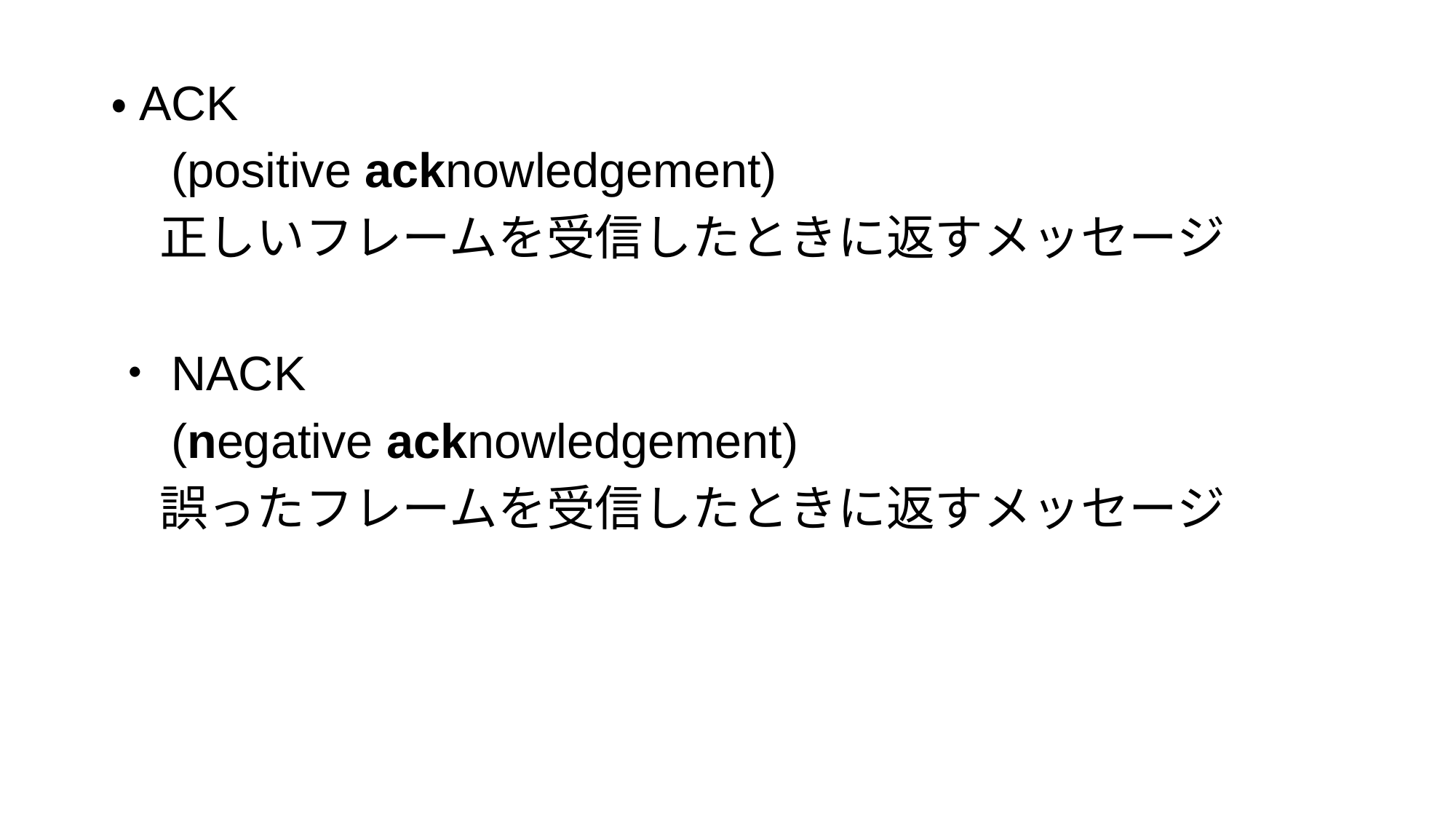

・ACK
　(positive acknowledgement)
　正しいフレームを受信したときに返すメッセージ

・NACK
　(negative acknowledgement)
　誤ったフレームを受信したときに返すメッセージ